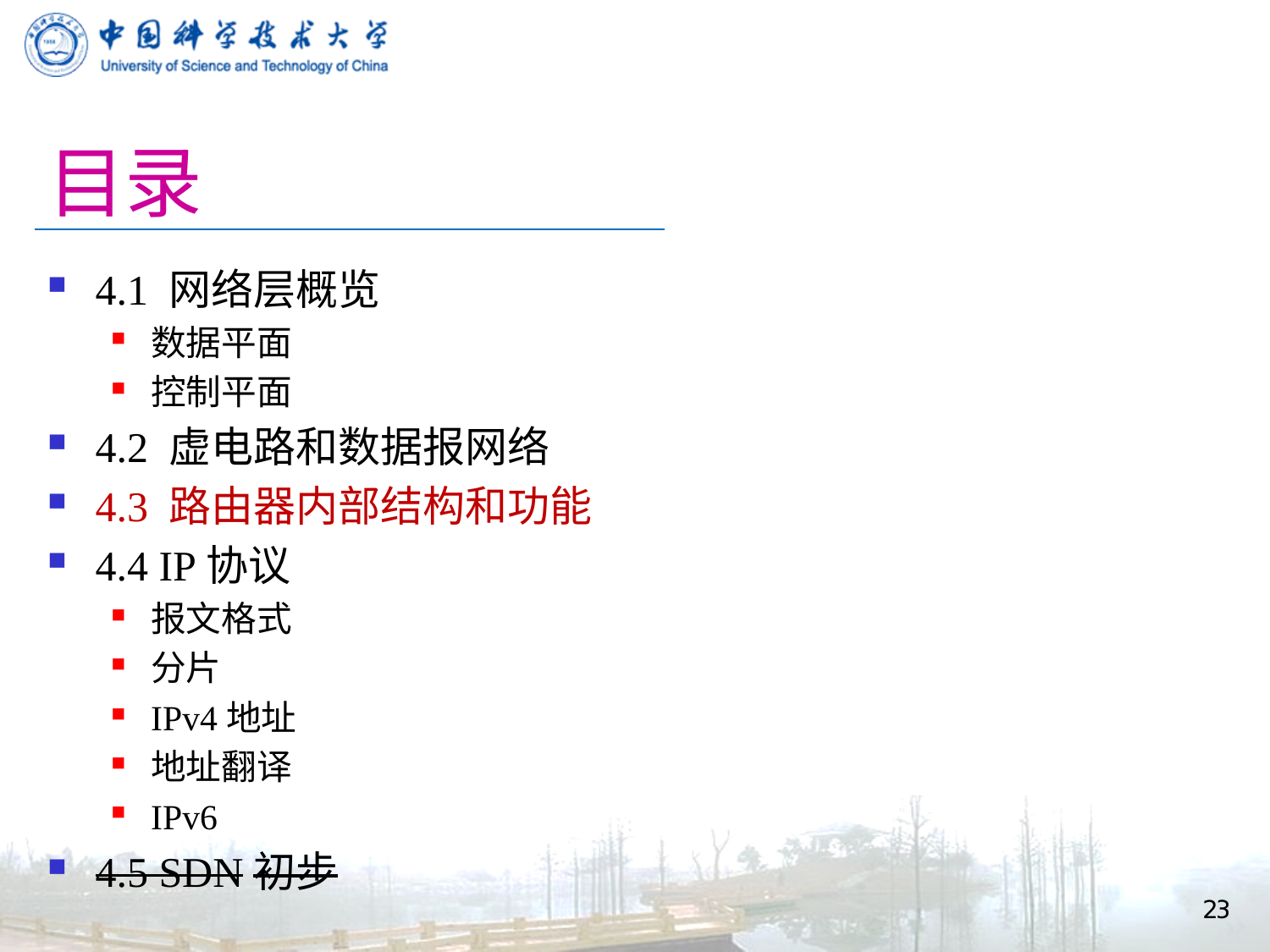

# 目录
4.1 网络层概览
数据平面
控制平面
4.2 虚电路和数据报网络
4.3 路由器内部结构和功能
4.4 IP协议
报文格式
分片
IPv4地址
地址翻译
IPv6
4.5 SDN初步
23